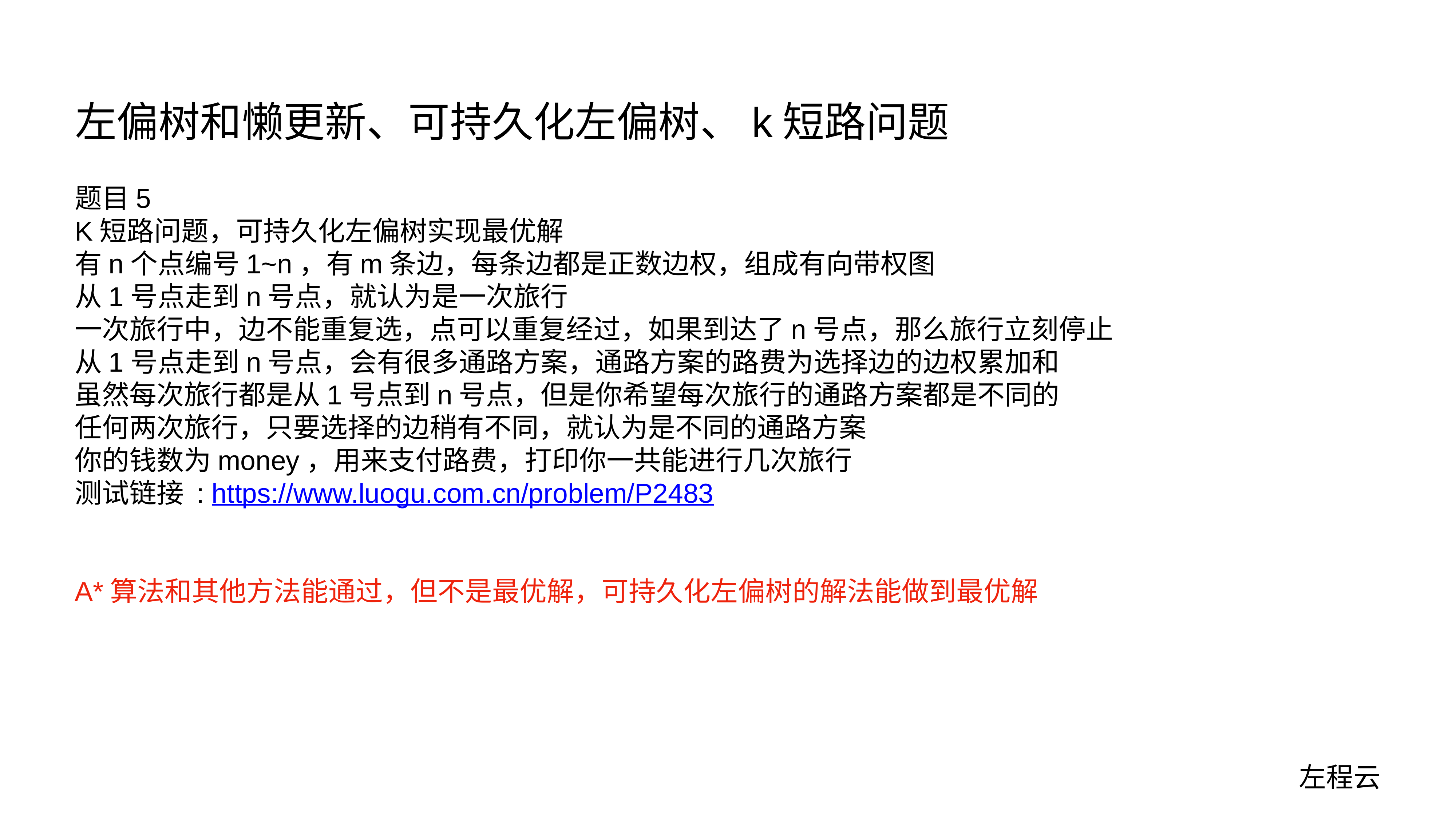

# 左偏树和懒更新、可持久化左偏树、k短路问题
题目5
K短路问题，可持久化左偏树实现最优解
有n个点编号1~n，有m条边，每条边都是正数边权，组成有向带权图
从1号点走到n号点，就认为是一次旅行
一次旅行中，边不能重复选，点可以重复经过，如果到达了n号点，那么旅行立刻停止
从1号点走到n号点，会有很多通路方案，通路方案的路费为选择边的边权累加和
虽然每次旅行都是从1号点到n号点，但是你希望每次旅行的通路方案都是不同的
任何两次旅行，只要选择的边稍有不同，就认为是不同的通路方案
你的钱数为money，用来支付路费，打印你一共能进行几次旅行
测试链接 : https://www.luogu.com.cn/problem/P2483

A*算法和其他方法能通过，但不是最优解，可持久化左偏树的解法能做到最优解
左程云